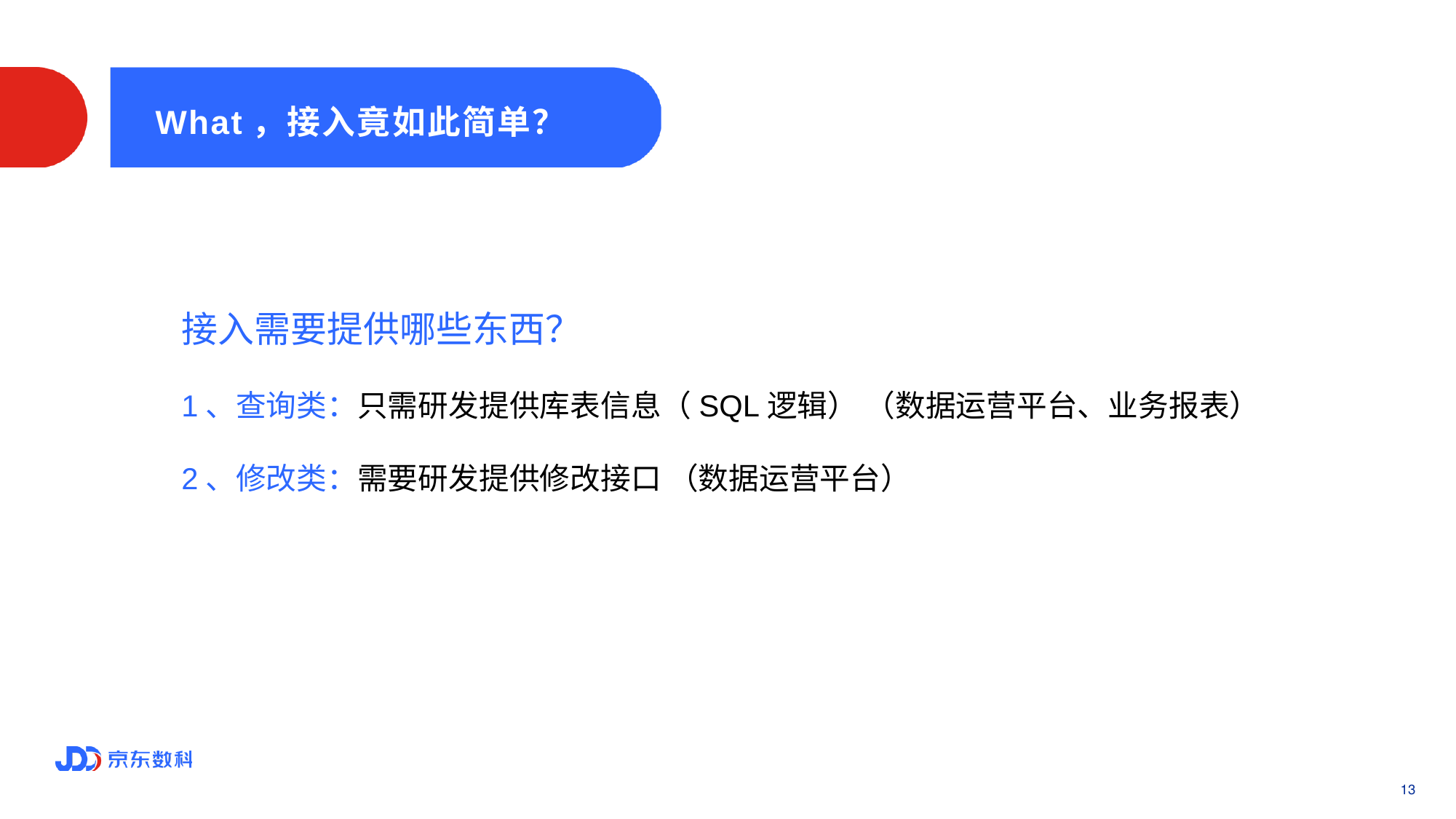

What，接入竟如此简单？
接入需要提供哪些东西？

1、查询类：只需研发提供库表信息（SQL逻辑） （数据运营平台、业务报表）

2、修改类：需要研发提供修改接口 （数据运营平台）

13